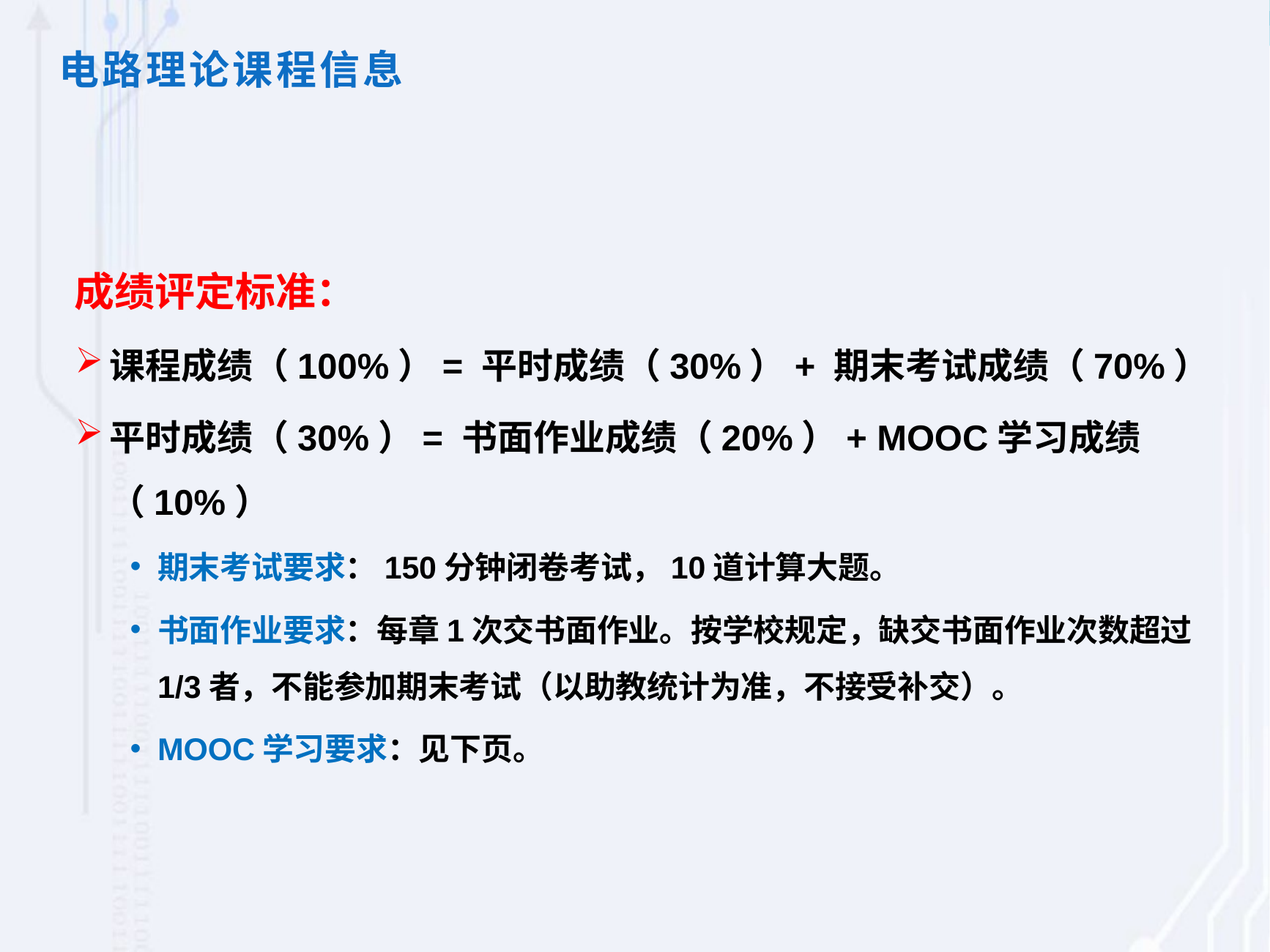

# 电路理论课程信息
成绩评定标准：
课程成绩（100%）= 平时成绩（30%）+ 期末考试成绩（70%）
平时成绩（30%）= 书面作业成绩（20%）+ MOOC学习成绩（10%）
期末考试要求：150分钟闭卷考试，10道计算大题。
书面作业要求：每章1次交书面作业。按学校规定，缺交书面作业次数超过1/3者，不能参加期末考试（以助教统计为准，不接受补交）。
MOOC学习要求：见下页。